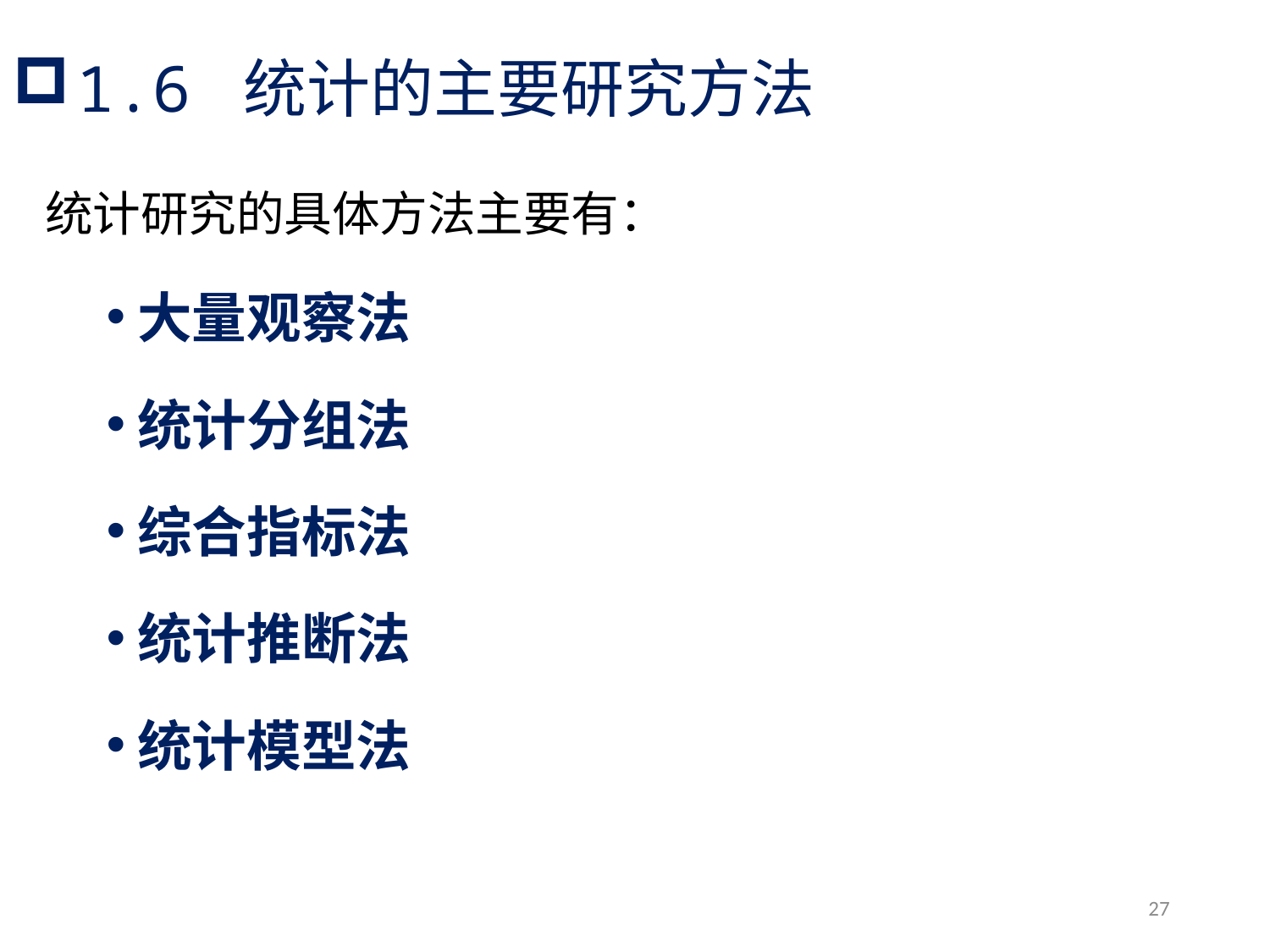

# 1.6 统计的主要研究方法
统计研究的具体方法主要有：
大量观察法
统计分组法
综合指标法
统计推断法
统计模型法

27